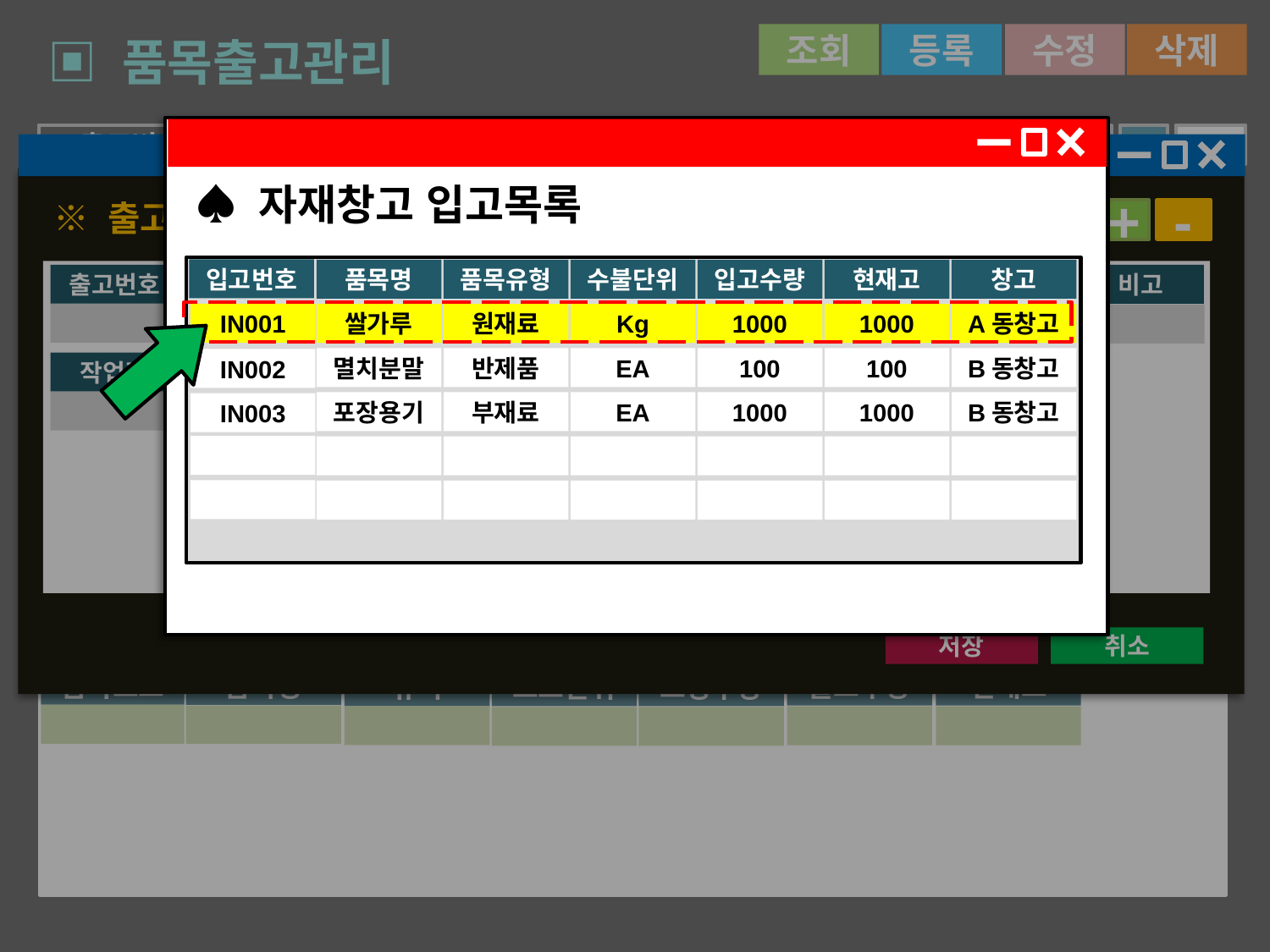

삭제
수정
등록
조회
▣ 품목출고관리

출고번호

품목명

출고일자

~

자재 불러오기
+
-

출고번호
품목코드
품목명
규격
소요단위
요청수량
출고수량
현재고
비고

출고창고
담당자
출고일자
작업장
투입공정

전체
2020년10월

저장
취소

♠ 자재창고 입고목록
※ 출고등록
작업장

투입공정

입고번호
품목명
품목유형
수불단위
입고수량
현재고
창고
▶ 자재 출고내역

IN001
쌀가루
원재료
Kg
1000
1000
A동창고

비고
출고번호
출고일자
작업장
투입공정
출고창고
담당자

멸치분말
반제품
EA
100
100
B동창고
IN002

OUT001
20.08.14
생산1라인
가공공정
자재창고
김춘삼
포장용기
부재료
EA
1000
1000
B동창고
IN003

OUT002
20.08.20
생산1라인
포장공정
자재창고
이말년

OUT003
20.09.03
생산2라인
포장공정
자재창고
윤창호

▼ 상세정보

출고수량
현재고
품목코드

품목명
규격

소요단위

요청수량